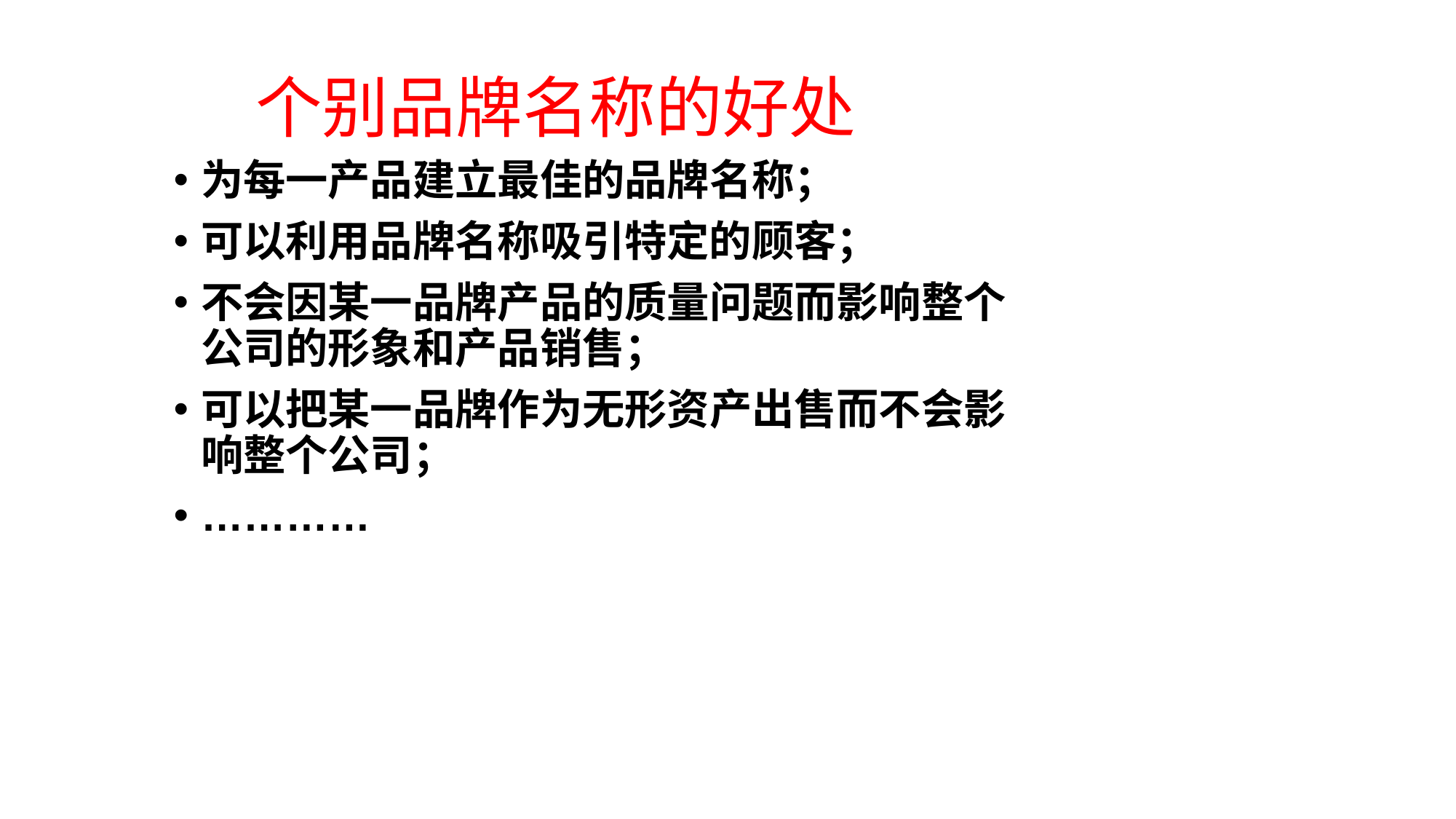

个别品牌名称的好处
为每一产品建立最佳的品牌名称；
可以利用品牌名称吸引特定的顾客；
不会因某一品牌产品的质量问题而影响整个公司的形象和产品销售；
可以把某一品牌作为无形资产出售而不会影响整个公司；
…………